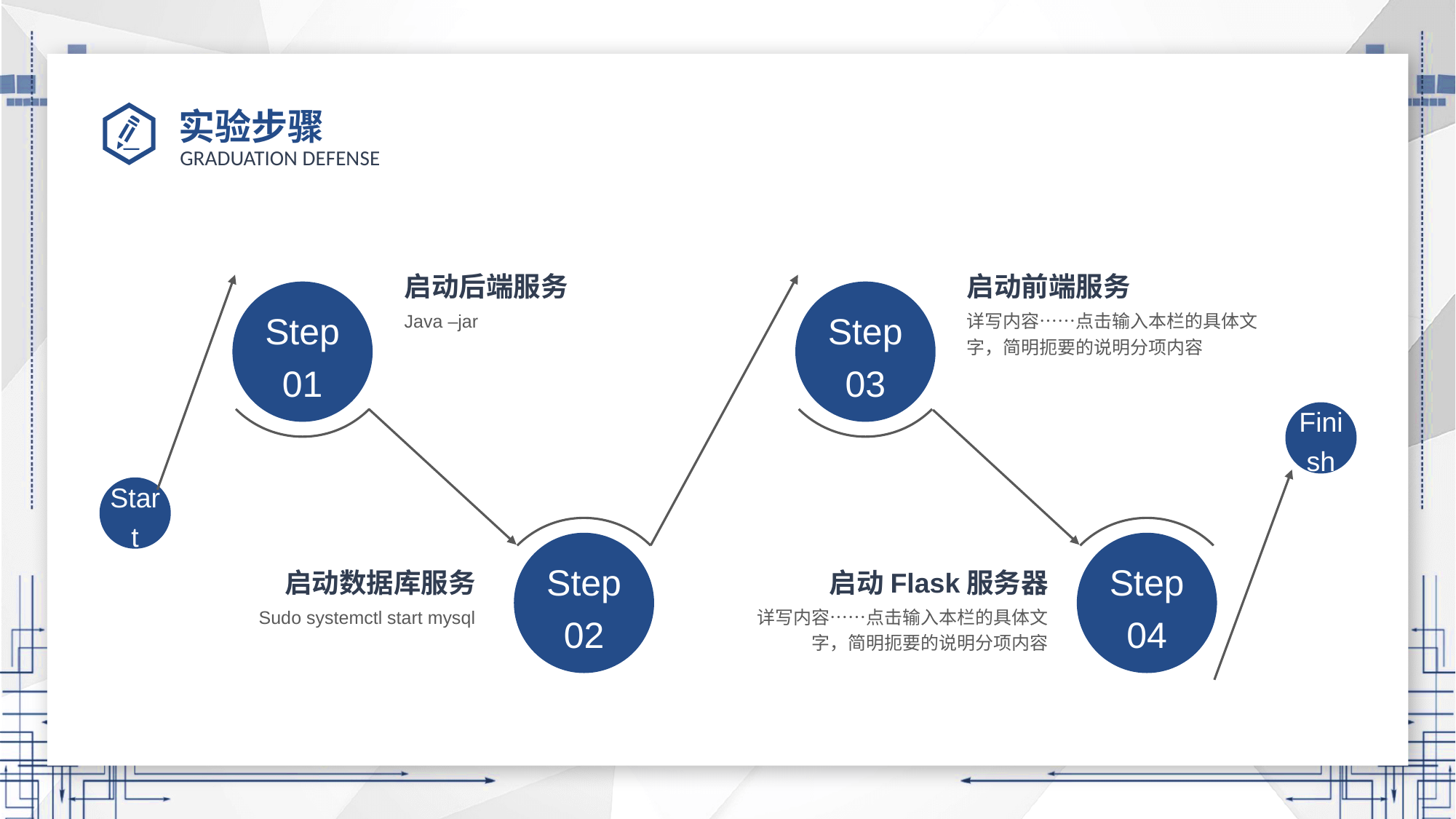

# 实验步骤

启动后端服务
启动前端服务
Step 01
Step 03
Java –jar
详写内容……点击输入本栏的具体文字，简明扼要的说明分项内容
Finish
Start

Step 02
Step 04
启动数据库服务
启动Flask服务器
Sudo systemctl start mysql
详写内容……点击输入本栏的具体文字，简明扼要的说明分项内容